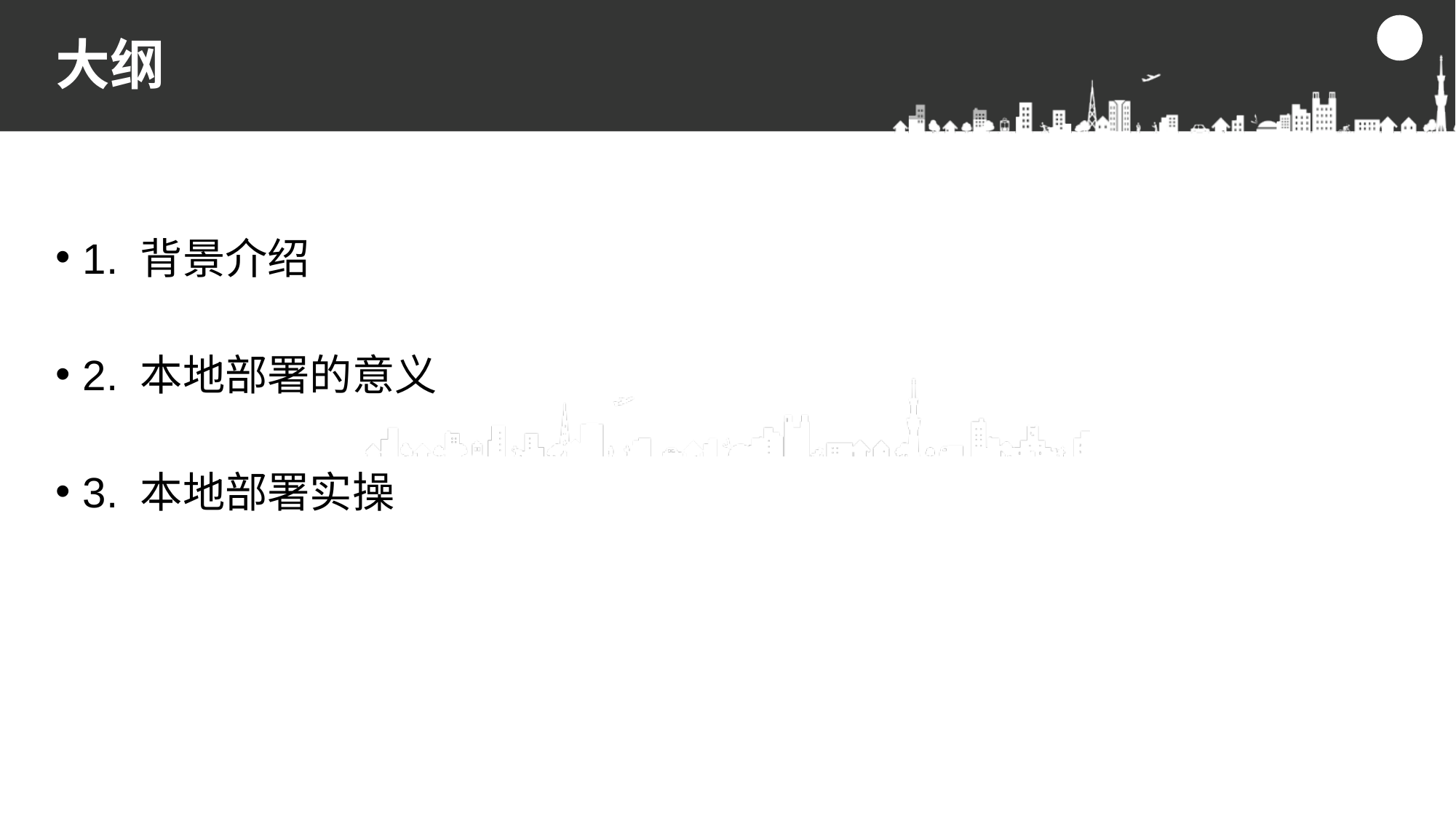

# 大纲
2
1. 背景介绍
2. 本地部署的意义
3. 本地部署实操